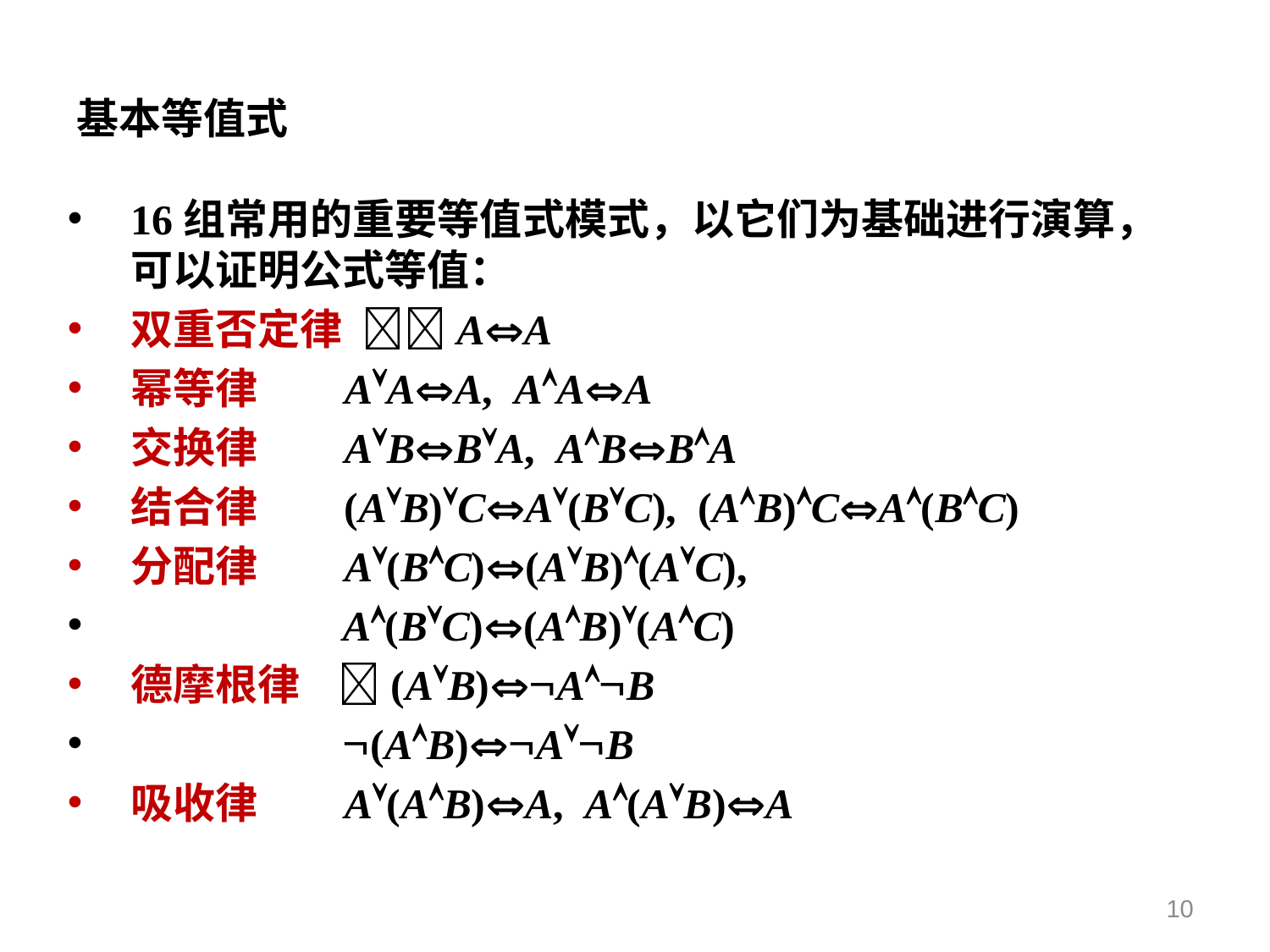

# 基本等值式
16组常用的重要等值式模式，以它们为基础进行演算，可以证明公式等值：
双重否定律  ¬¬A⇔A
幂等律        A∨A⇔A,  A∧A⇔A
交换律        A∨B⇔B∨A,  A∧B⇔B∧A
结合律        (A∨B)∨C⇔A∨(B∨C),  (A∧B)∧C⇔A∧(B∧C)
分配律        A∨(B∧C)⇔(A∨B)∧(A∨C),
                    A∧(B∨C)⇔(A∧B)∨(A∧C)
德摩根律    ¬(A∨B)⇔¬A∧¬B
                    ¬(A∧B)⇔¬A∨¬B
吸收律        A∨(A∧B)⇔A,  A∧(A∨B)⇔A
10